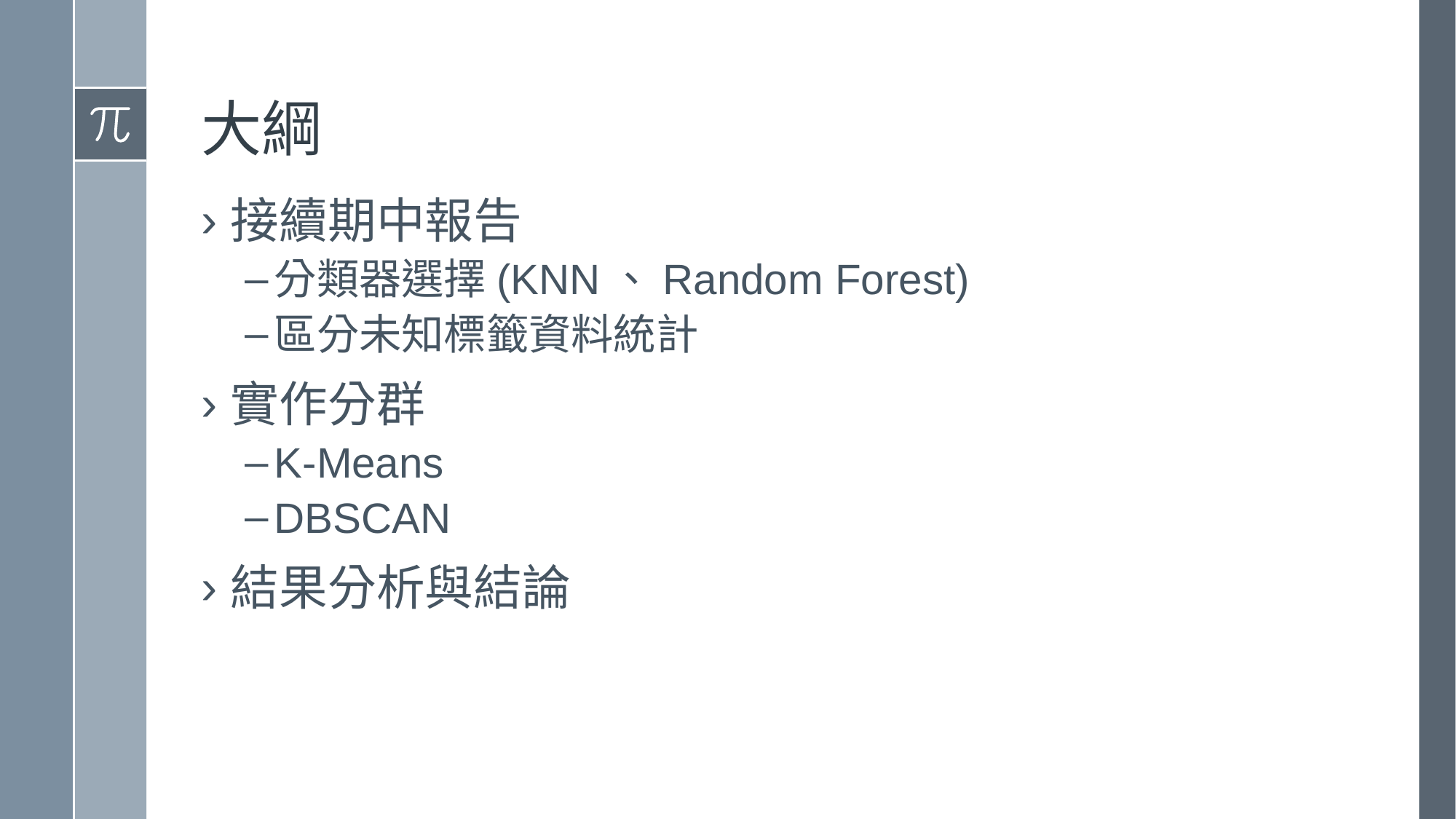

# 大綱
接續期中報告
分類器選擇(KNN、Random Forest)
區分未知標籤資料統計
實作分群
K-Means
DBSCAN
結果分析與結論